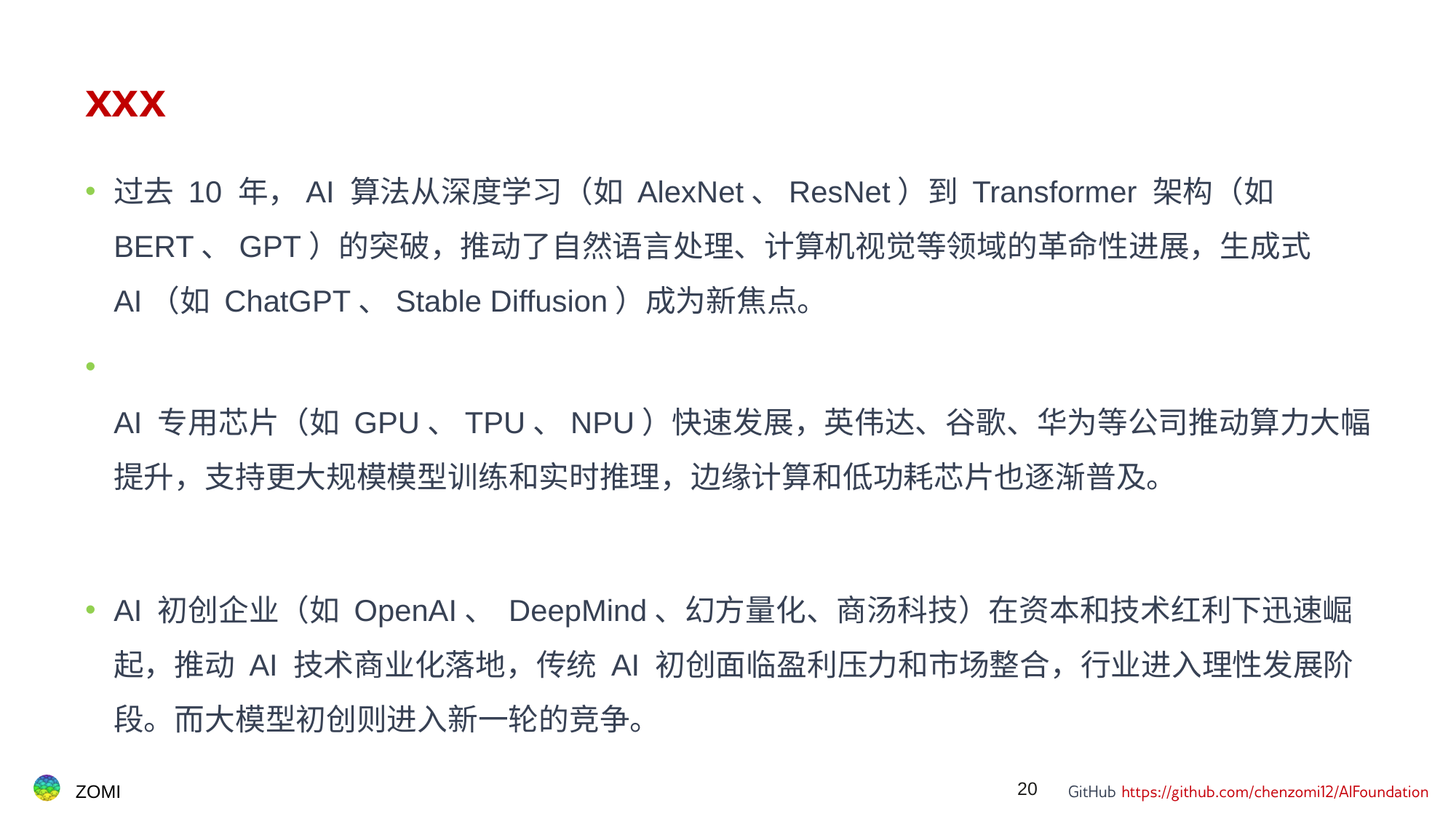

# xxx
过去 10 年，AI 算法从深度学习（如 AlexNet、ResNet）到 Transformer 架构（如 BERT、GPT）的突破，推动了自然语言处理、计算机视觉等领域的革命性进展，生成式 AI（如 ChatGPT、Stable Diffusion）成为新焦点。
AI 专用芯片（如 GPU、TPU、NPU）快速发展，英伟达、谷歌、华为等公司推动算力大幅提升，支持更大规模模型训练和实时推理，边缘计算和低功耗芯片也逐渐普及。

AI 初创企业（如 OpenAI、 DeepMind、幻方量化、商汤科技）在资本和技术红利下迅速崛起，推动 AI 技术商业化落地，传统 AI 初创面临盈利压力和市场整合，行业进入理性发展阶段。而大模型初创则进入新一轮的竞争。